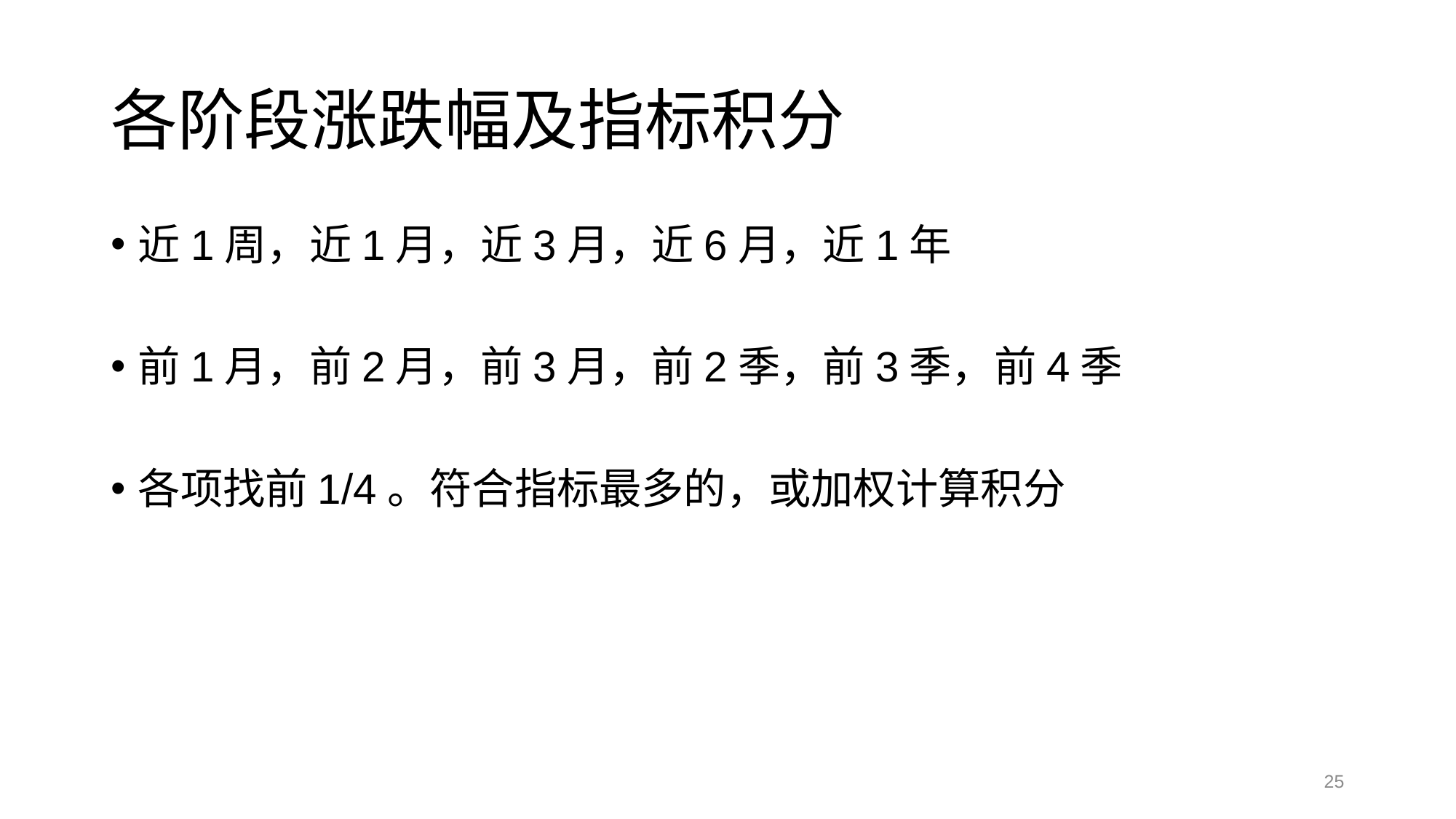

# 各阶段涨跌幅及指标积分
近1周，近1月，近3月，近6月，近1年

前1月，前2月，前3月，前2季，前3季，前4季

各项找前1/4。符合指标最多的，或加权计算积分
25